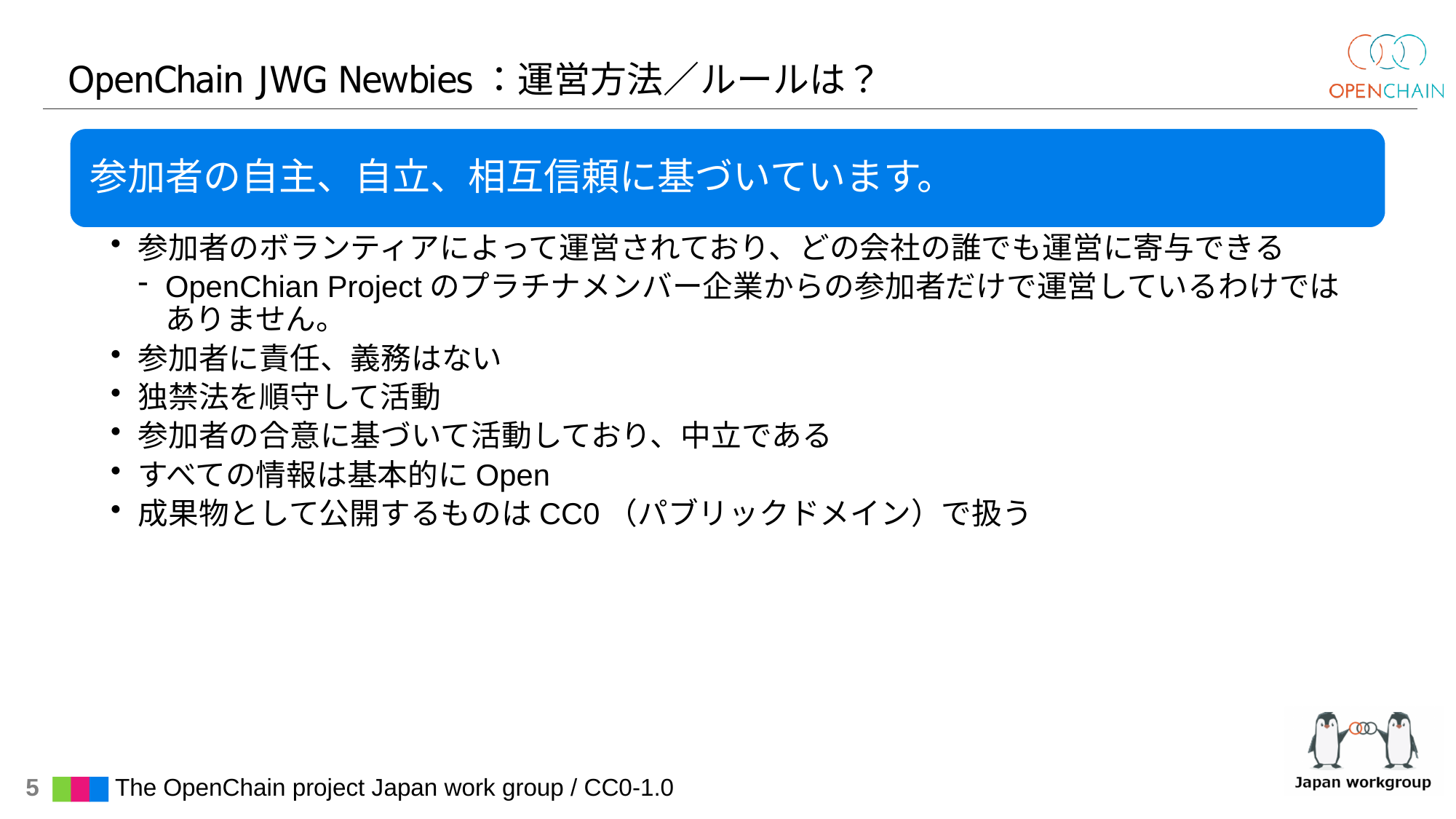

# OpenChain JWG Newbies：運営方法／ルールは？
参加者の自主、自立、相互信頼に基づいています。
参加者のボランティアによって運営されており、どの会社の誰でも運営に寄与できる
OpenChian Projectのプラチナメンバー企業からの参加者だけで運営しているわけではありません。
参加者に責任、義務はない
独禁法を順守して活動
参加者の合意に基づいて活動しており、中立である
すべての情報は基本的にOpen
成果物として公開するものはCC0（パブリックドメイン）で扱う